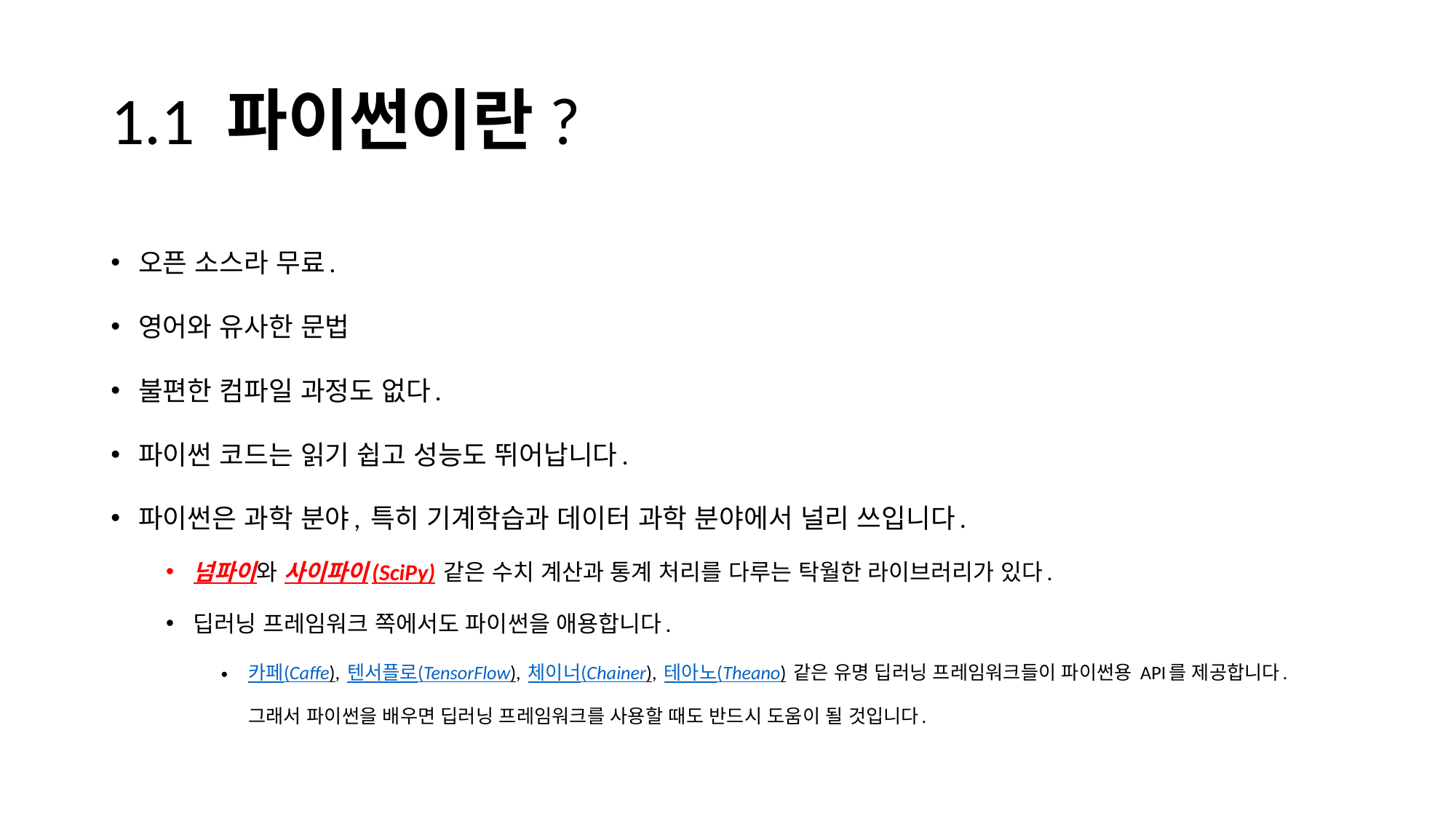

# 1.1 파이썬이란?
오픈 소스라 무료.
영어와 유사한 문법
불편한 컴파일 과정도 없다.
파이썬 코드는 읽기 쉽고 성능도 뛰어납니다.
파이썬은 과학 분야, 특히 기계학습과 데이터 과학 분야에서 널리 쓰입니다.
넘파이와 사이파이(SciPy) 같은 수치 계산과 통계 처리를 다루는 탁월한 라이브러리가 있다.
딥러닝 프레임워크 쪽에서도 파이썬을 애용합니다.
카페(Caffe), 텐서플로(TensorFlow), 체이너(Chainer), 테아노(Theano) 같은 유명 딥러닝 프레임워크들이 파이썬용 API를 제공합니다. 그래서 파이썬을 배우면 딥러닝 프레임워크를 사용할 때도 반드시 도움이 될 것입니다.